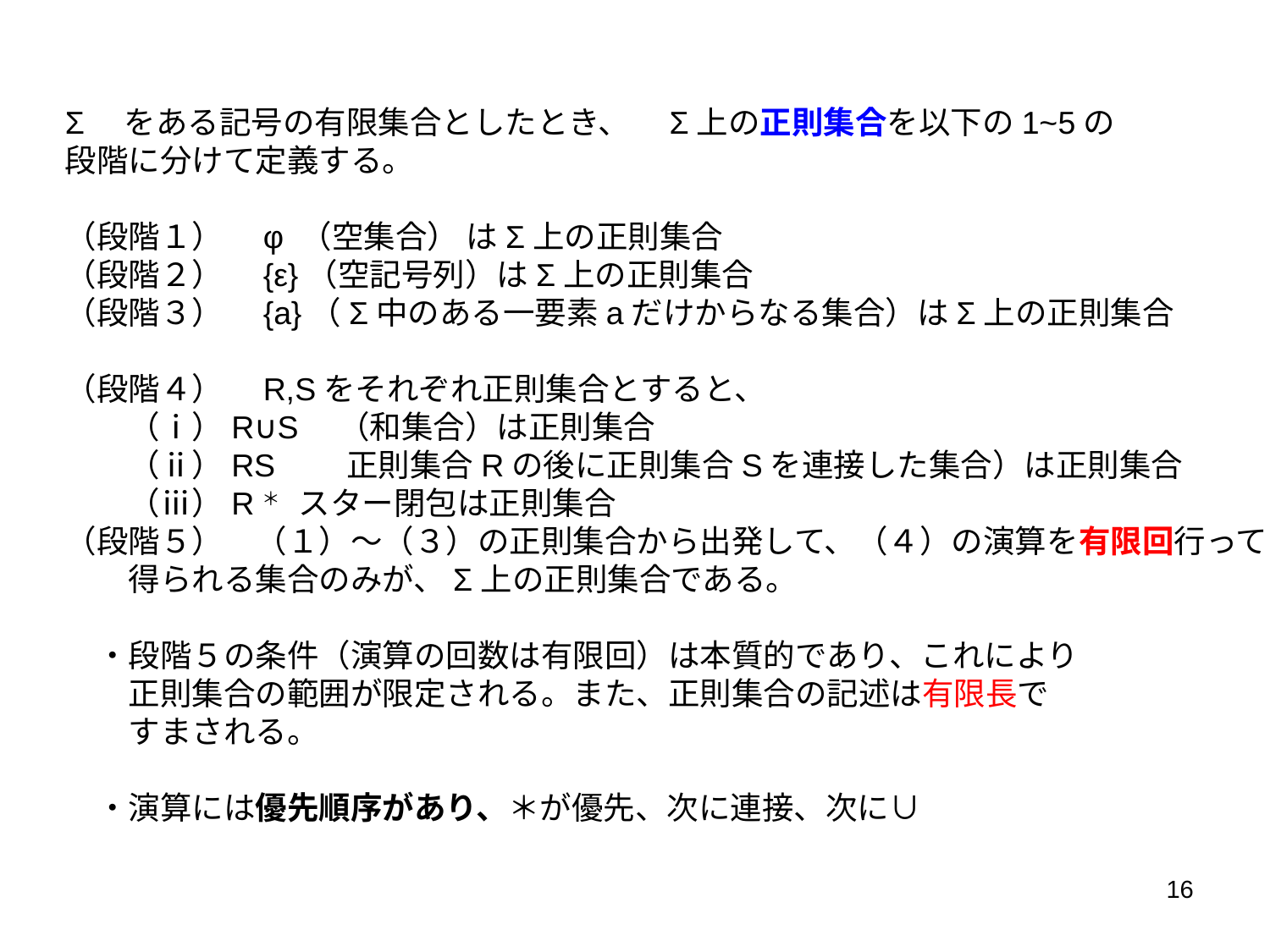

Σ　をある記号の有限集合としたとき、　Σ上の正則集合を以下の1~5の
段階に分けて定義する。

（段階１）　φ （空集合） はΣ上の正則集合
（段階２）　{ε}（空記号列）はΣ上の正則集合
（段階３）　{a}（Σ中のある一要素aだけからなる集合）はΣ上の正則集合

（段階４）　R,Sをそれぞれ正則集合とすると、
　　（ⅰ）R∪S　（和集合）は正則集合
　　（ⅱ）RS　　正則集合Rの後に正則集合Sを連接した集合）は正則集合
　　（ⅲ）R＊　スター閉包は正則集合
（段階５）　（１）～（３）の正則集合から出発して、（４）の演算を有限回行って
　　得られる集合のみが、Σ上の正則集合である。

　・段階５の条件（演算の回数は有限回）は本質的であり、これにより
　　正則集合の範囲が限定される。また、正則集合の記述は有限長で
　　すまされる。

　・演算には優先順序があり、＊が優先、次に連接、次に∪

16